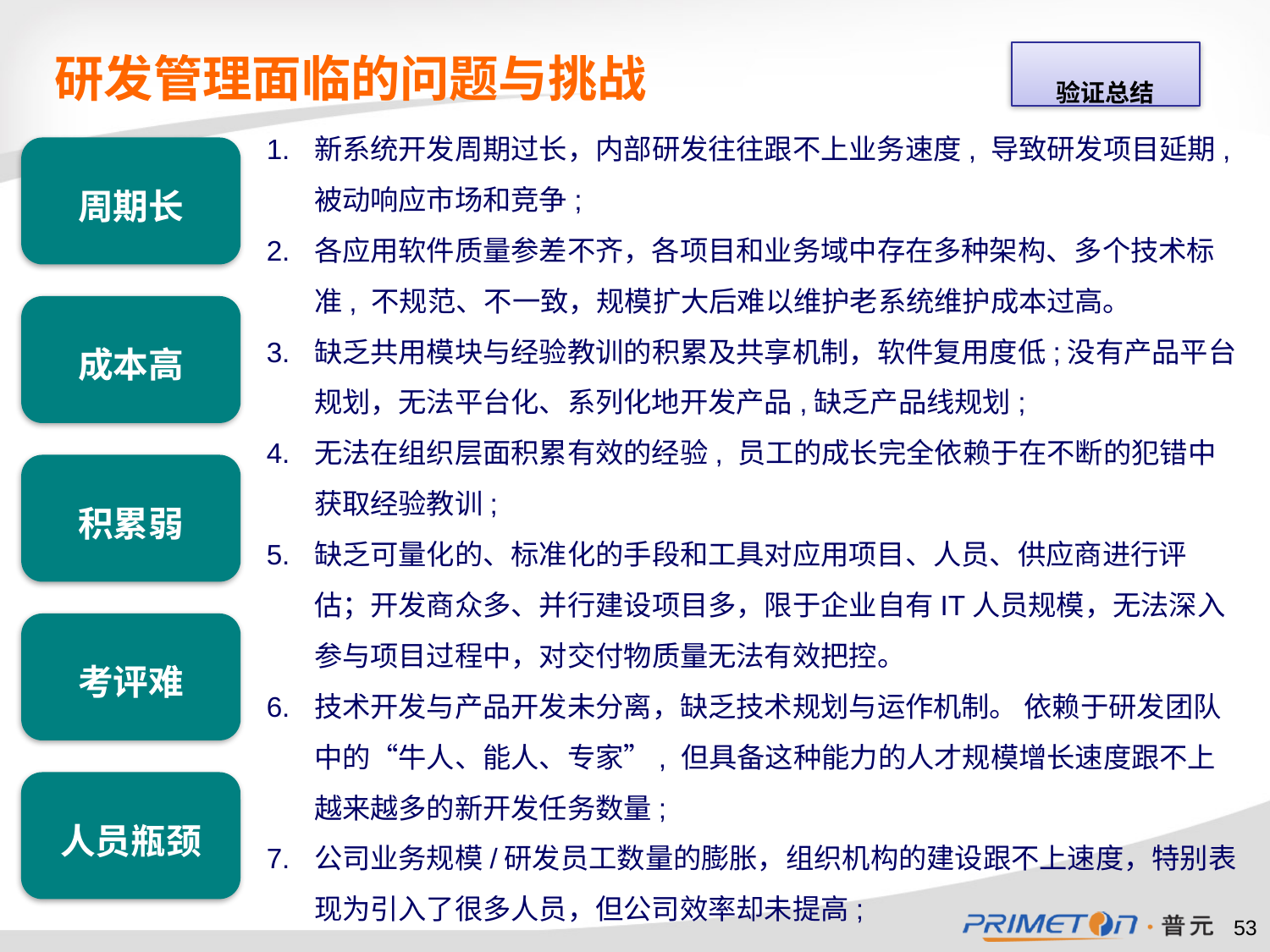

# 研发管理面临的问题与挑战
验证总结
新系统开发周期过长，内部研发往往跟不上业务速度, 导致研发项目延期, 被动响应市场和竞争;
各应用软件质量参差不齐，各项目和业务域中存在多种架构、多个技术标准, 不规范、不一致，规模扩大后难以维护老系统维护成本过高。
缺乏共用模块与经验教训的积累及共享机制，软件复用度低;没有产品平台规划，无法平台化、系列化地开发产品,缺乏产品线规划;
无法在组织层面积累有效的经验, 员工的成长完全依赖于在不断的犯错中获取经验教训;
缺乏可量化的、标准化的手段和工具对应用项目、人员、供应商进行评估；开发商众多、并行建设项目多，限于企业自有IT人员规模，无法深入参与项目过程中，对交付物质量无法有效把控。
技术开发与产品开发未分离，缺乏技术规划与运作机制。 依赖于研发团队中的“牛人、能人、专家”, 但具备这种能力的人才规模增长速度跟不上越来越多的新开发任务数量;
公司业务规模/研发员工数量的膨胀，组织机构的建设跟不上速度，特别表现为引入了很多人员，但公司效率却未提高;
周期长
成本高
积累弱
考评难
人员瓶颈
53